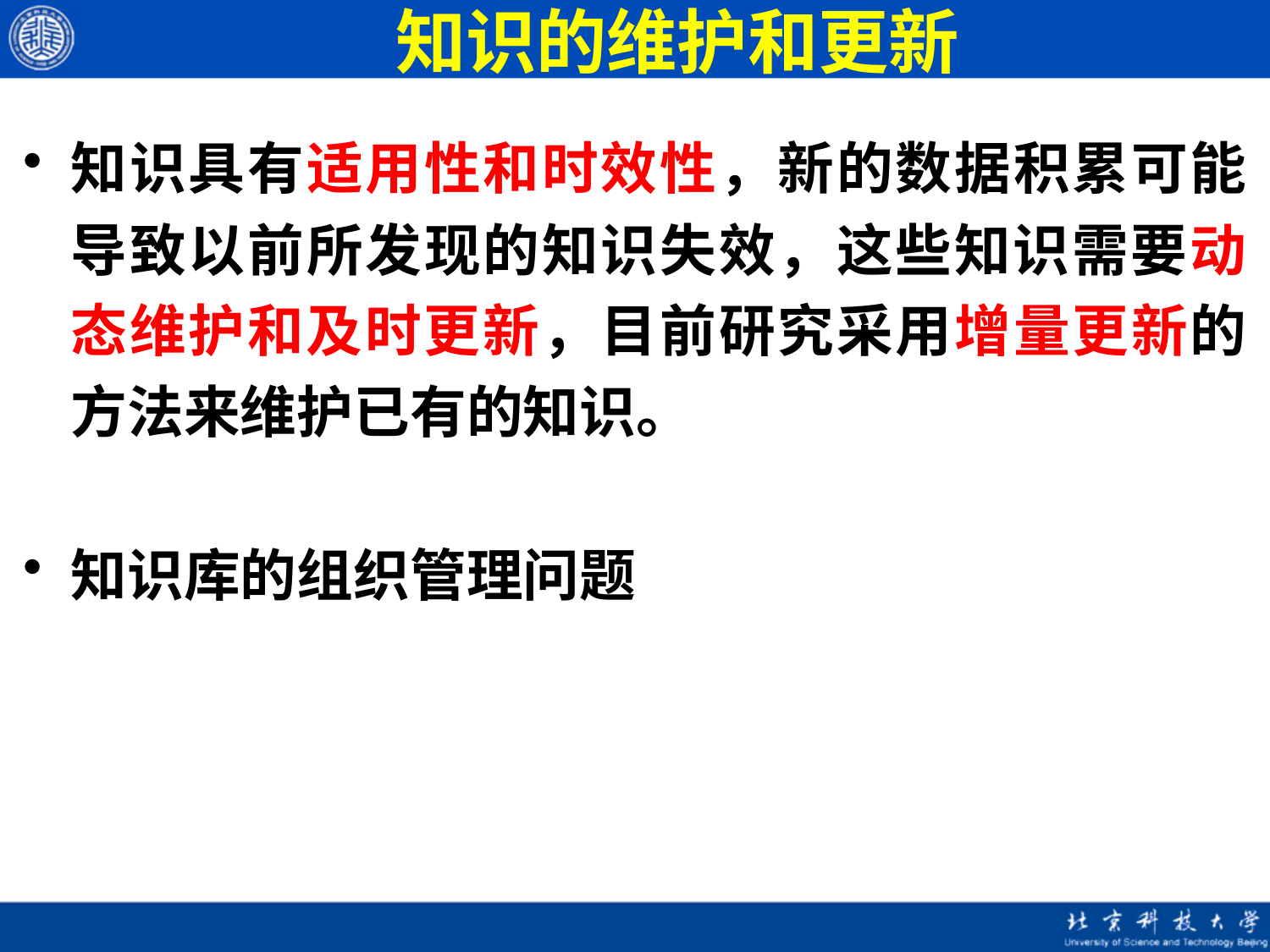

# 知识的维护和更新
知识具有适用性和时效性，新的数据积累可能导致以前所发现的知识失效，这些知识需要动态维护和及时更新，目前研究采用增量更新的方法来维护已有的知识。

知识库的组织管理问题